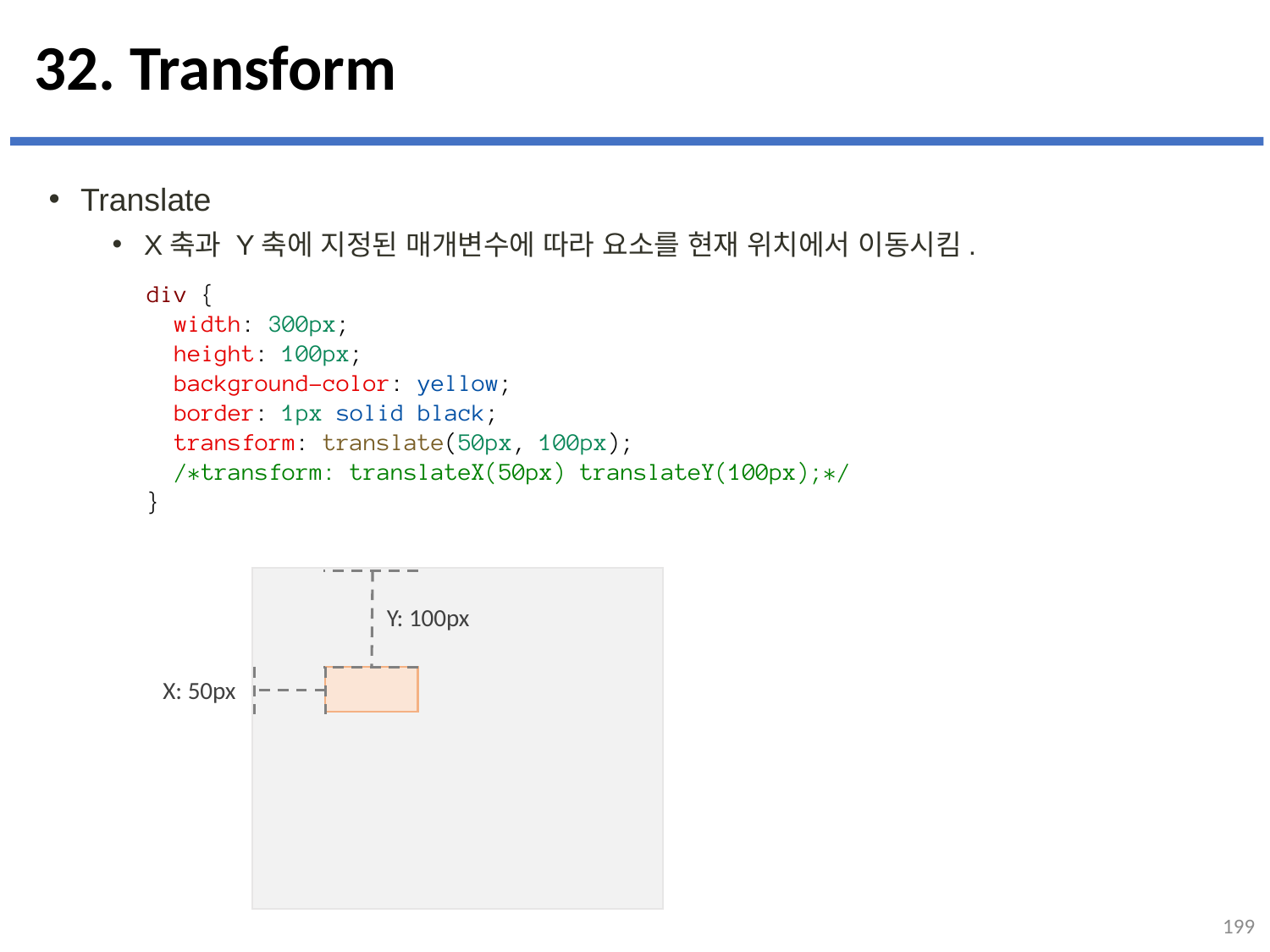

# 32. Transform
Translate
X축과 Y축에 지정된 매개변수에 따라 요소를 현재 위치에서 이동시킴.
div {
  width: 300px;
  height: 100px;
  background-color: yellow;
  border: 1px solid black;
  transform: translate(50px, 100px);
  /*transform: translateX(50px) translateY(100px);*/
}

Y: 100px

X: 50px
199